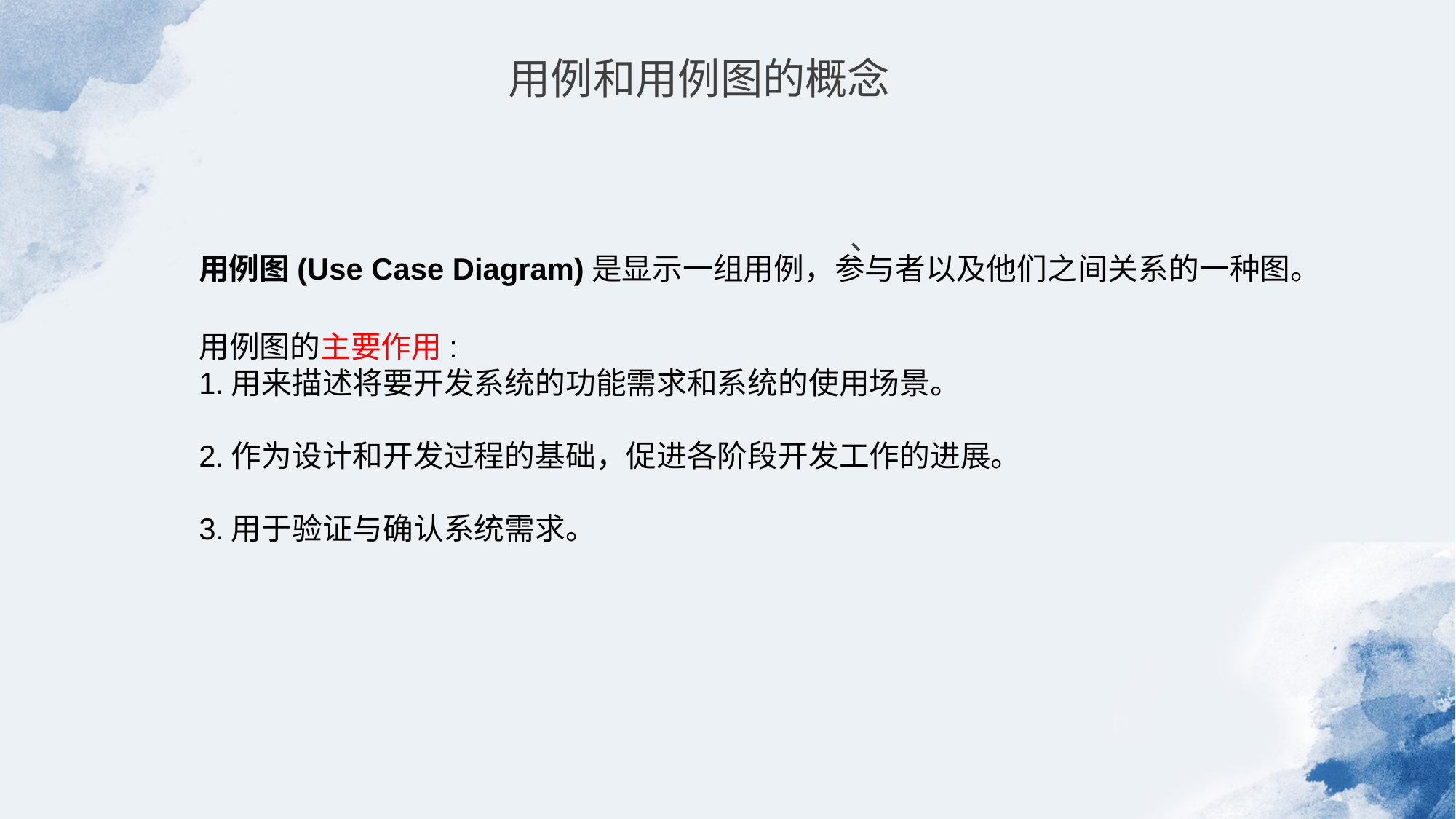

用例和用例图的概念
、
、
用例图(Use Case Diagram)是显示一组用例，参与者以及他们之间关系的一种图。
用例图的主要作用:
1.用来描述将要开发系统的功能需求和系统的使用场景。

2.作为设计和开发过程的基础，促进各阶段开发工作的进展。

3.用于验证与确认系统需求。